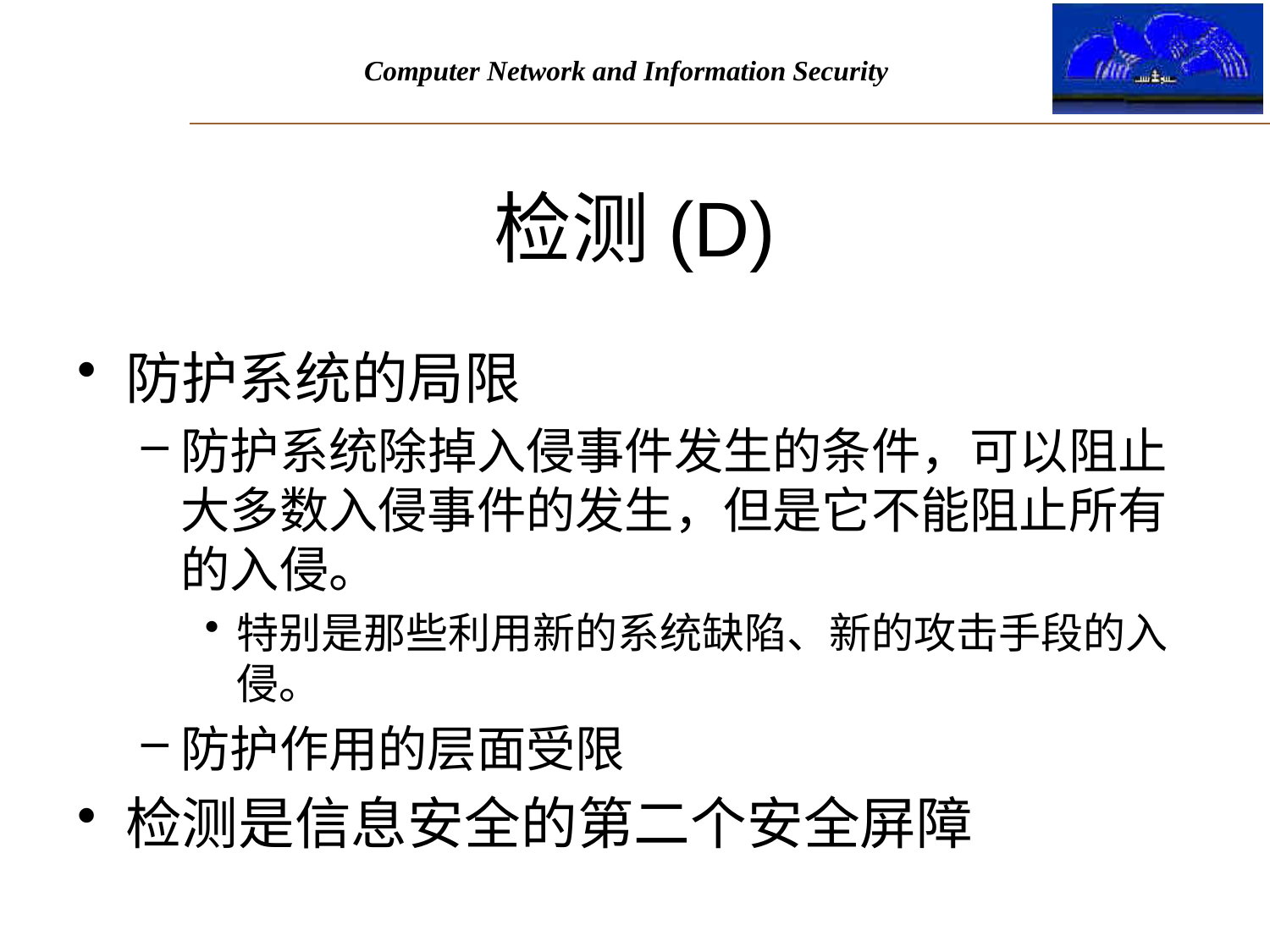

# 检测(D)
防护系统的局限
防护系统除掉入侵事件发生的条件，可以阻止大多数入侵事件的发生，但是它不能阻止所有的入侵。
特别是那些利用新的系统缺陷、新的攻击手段的入侵。
防护作用的层面受限
检测是信息安全的第二个安全屏障